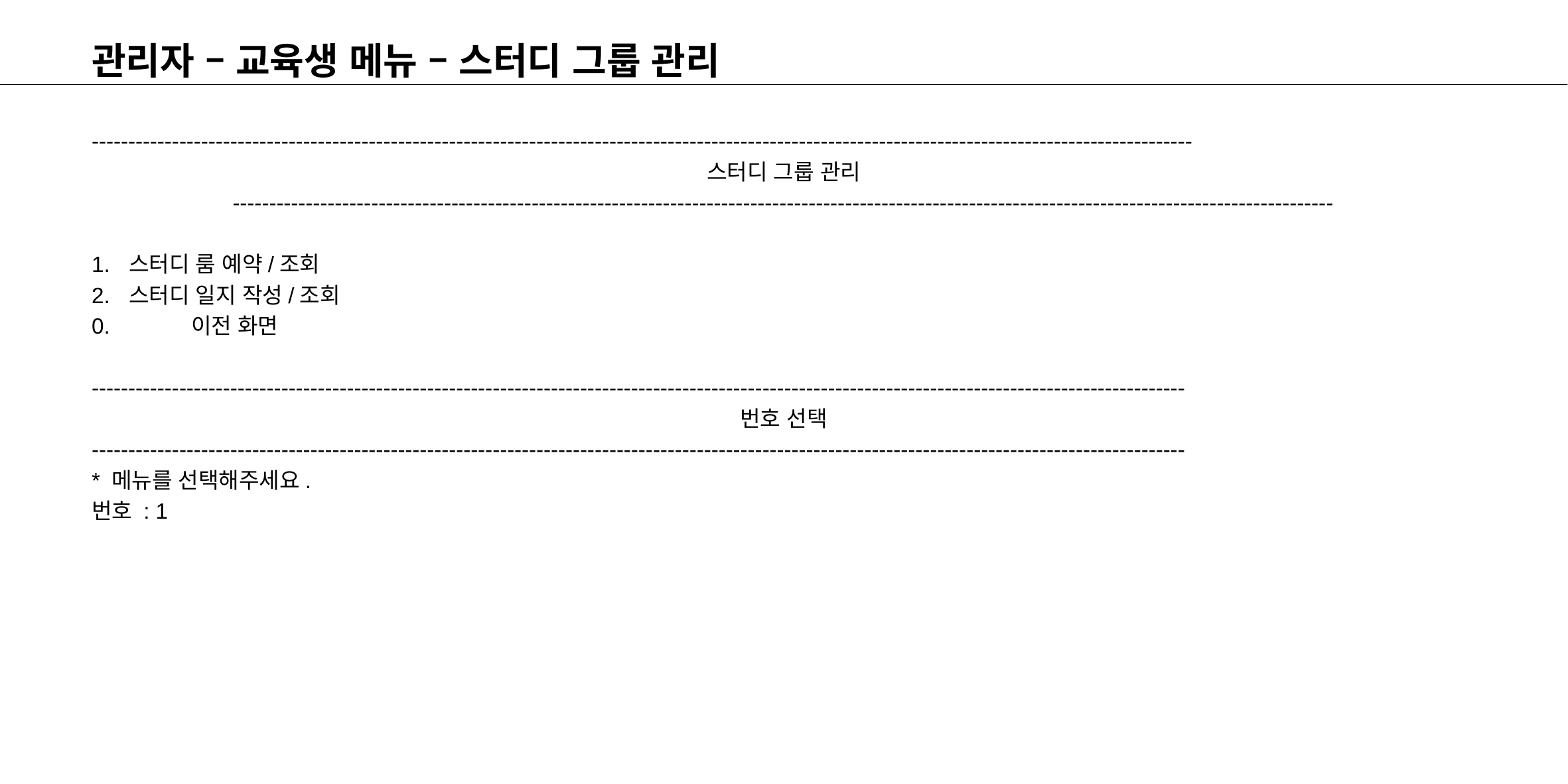

# 관리자 – 교육생 메뉴 – 스터디 그룹 관리
-------------------------------------------------------------------------------------------------------------------------------------------------------
스터디 그룹 관리
-------------------------------------------------------------------------------------------------------------------------------------------------------

스터디 룸 예약/조회
스터디 일지 작성/조회
0.	이전 화면

------------------------------------------------------------------------------------------------------------------------------------------------------
번호 선택
------------------------------------------------------------------------------------------------------------------------------------------------------
* 메뉴를 선택해주세요.
번호 : 1